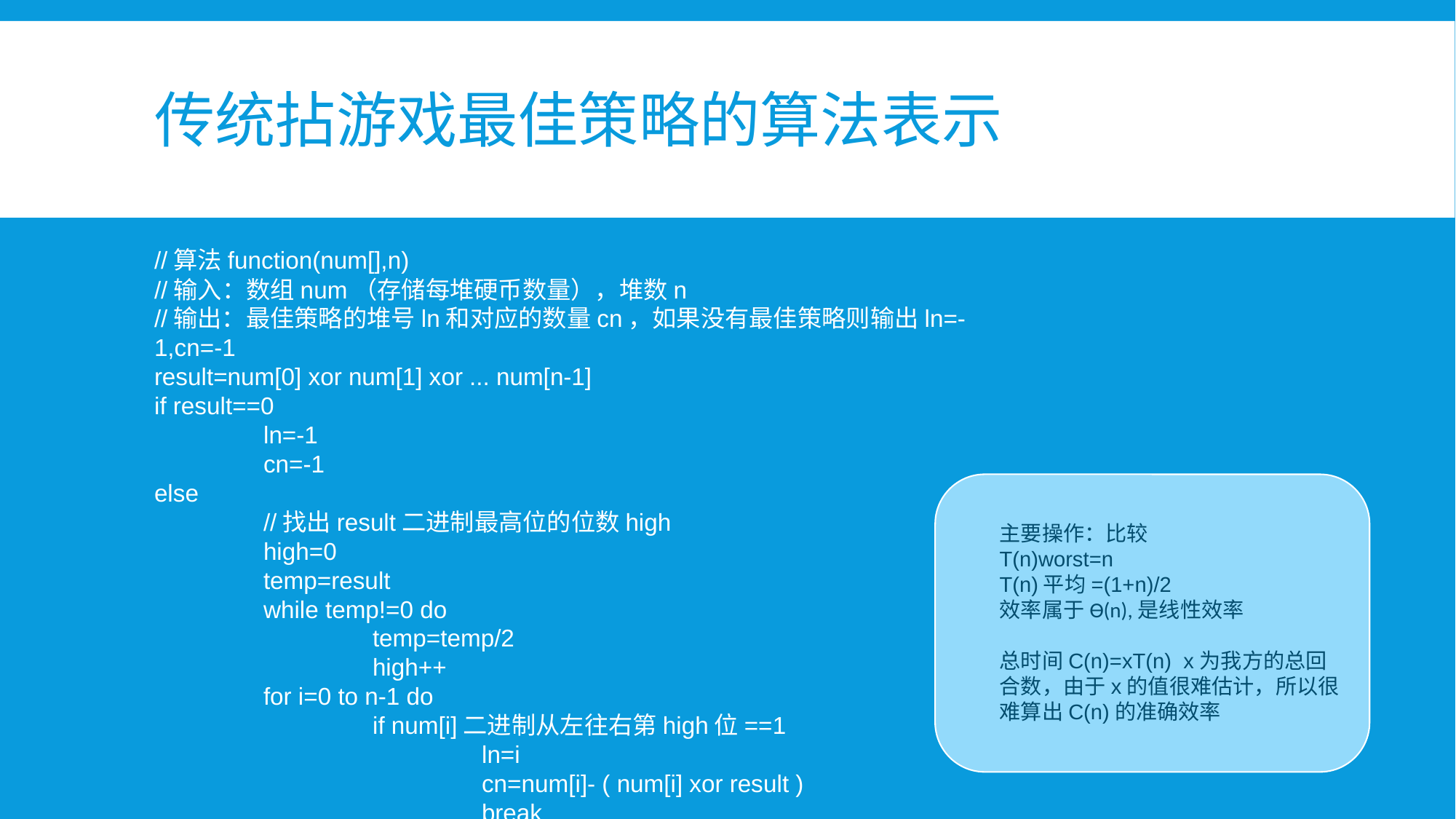

# 传统拈游戏最佳策略的算法表示
//算法function(num[],n)
//输入：数组num（存储每堆硬币数量），堆数n
//输出：最佳策略的堆号ln和对应的数量cn，如果没有最佳策略则输出ln=-1,cn=-1
result=num[0] xor num[1] xor ... num[n-1]
if result==0
	ln=-1
	cn=-1
else
	//找出result二进制最高位的位数high
	high=0
	temp=result
	while temp!=0 do
		temp=temp/2
		high++
	for i=0 to n-1 do
		if num[i]二进制从左往右第high位==1
			ln=i
			cn=num[i]- ( num[i] xor result )
			break

主要操作：比较
T(n)worst=n
T(n)平均=(1+n)/2
效率属于Ɵ(n),是线性效率

总时间C(n)=xT(n)  x为我方的总回合数，由于x的值很难估计，所以很难算出C(n)的准确效率